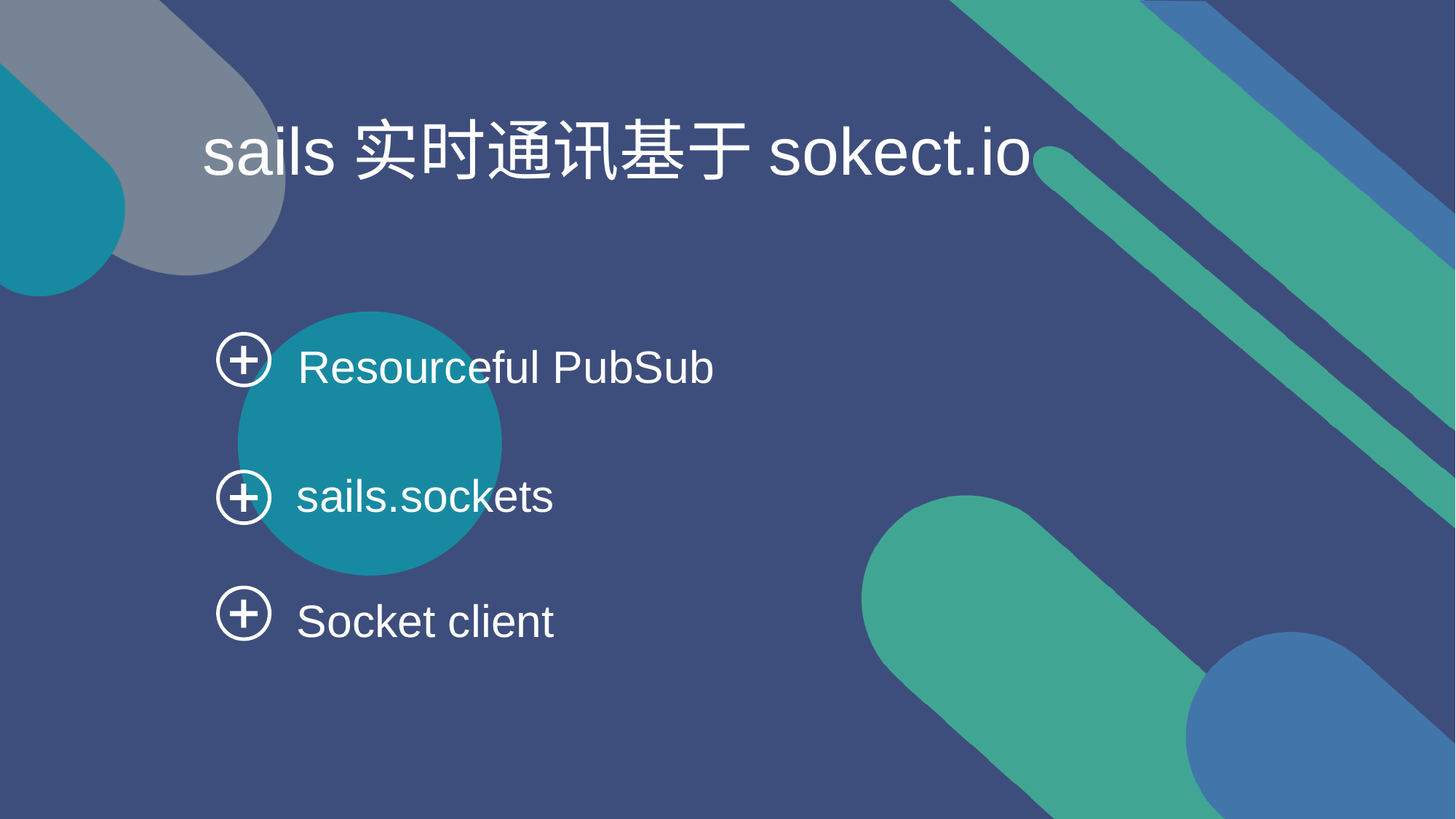

# sails实时通讯基于sokect.io
Resourceful PubSub

sails.sockets

Socket client